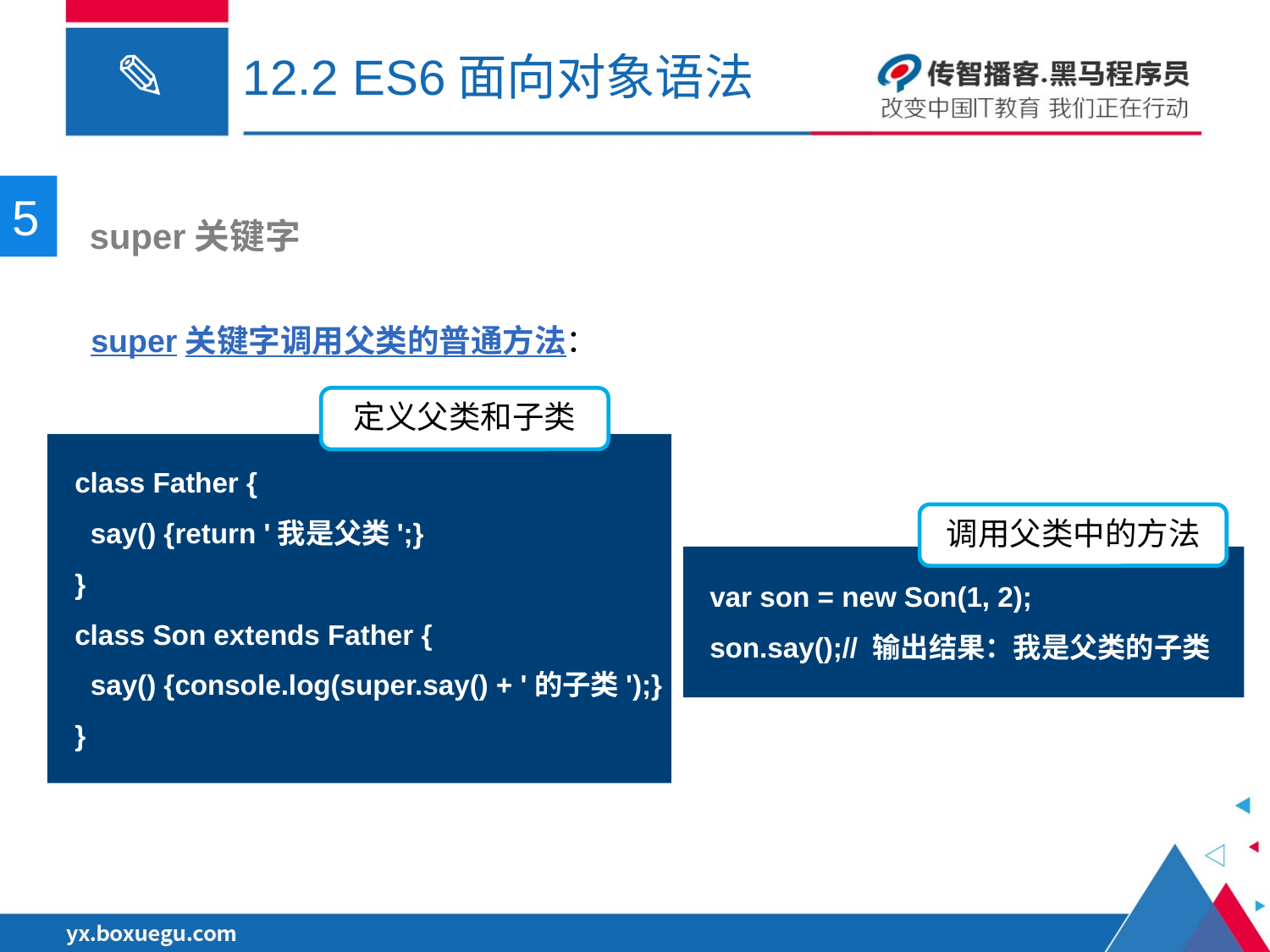

# 12.2 ES6面向对象语法

5
  super关键字
super关键字调用父类的普通方法：
定义父类和子类

class Father {
  say() {return '我是父类';}
}
class Son extends Father {
  say() {console.log(super.say() + '的子类');}
}
调用父类中的方法

var son = new Son(1, 2);
son.say();// 输出结果：我是父类的子类